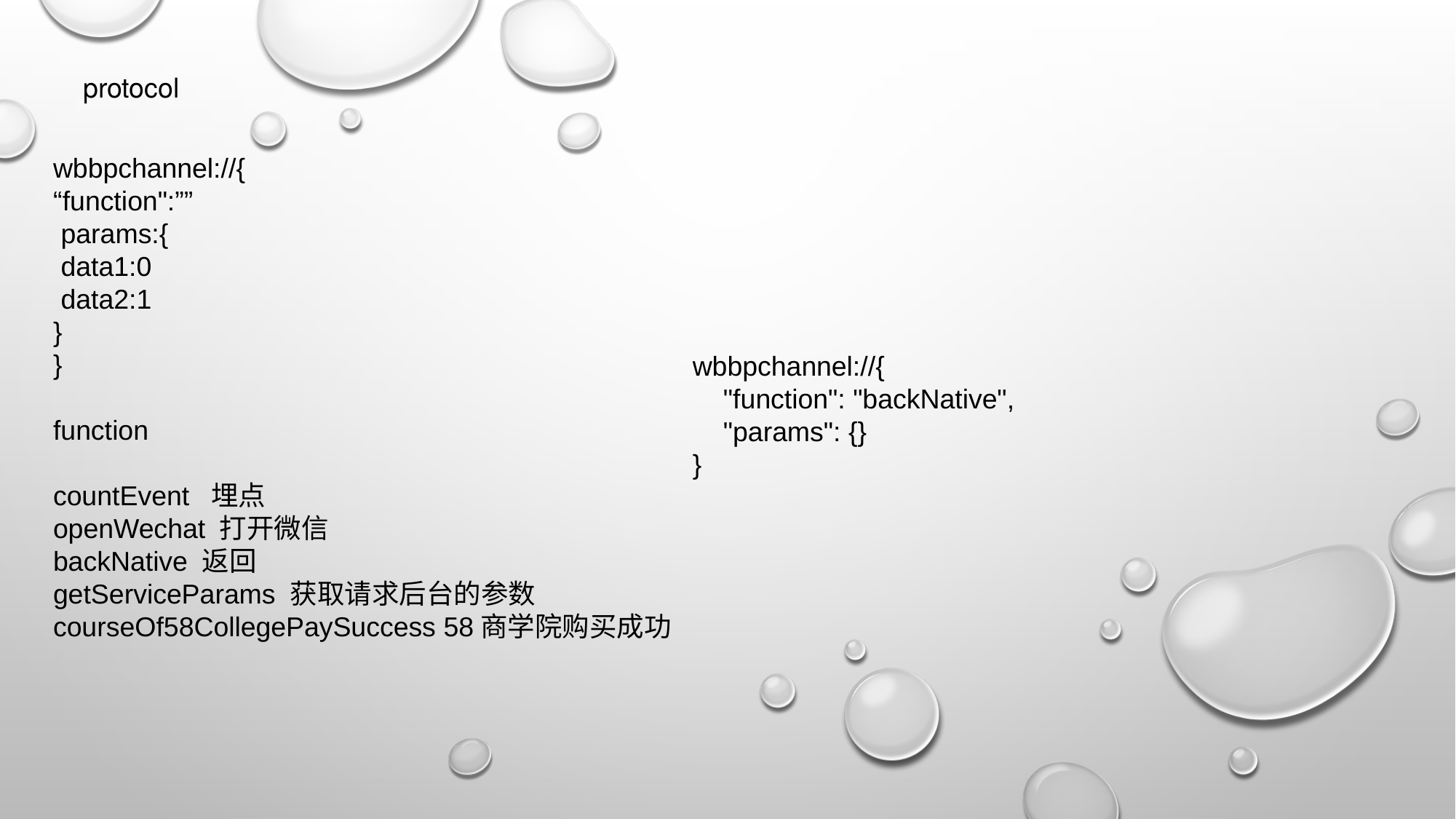

protocol
wbbpchannel://{
“function":””
 params:{
 data1:0
 data2:1
}
}

function

countEvent  埋点
openWechat 打开微信
backNative 返回
getServiceParams 获取请求后台的参数
courseOf58CollegePaySuccess 58商学院购买成功

wbbpchannel://{
    "function": "backNative",
    "params": {}
}